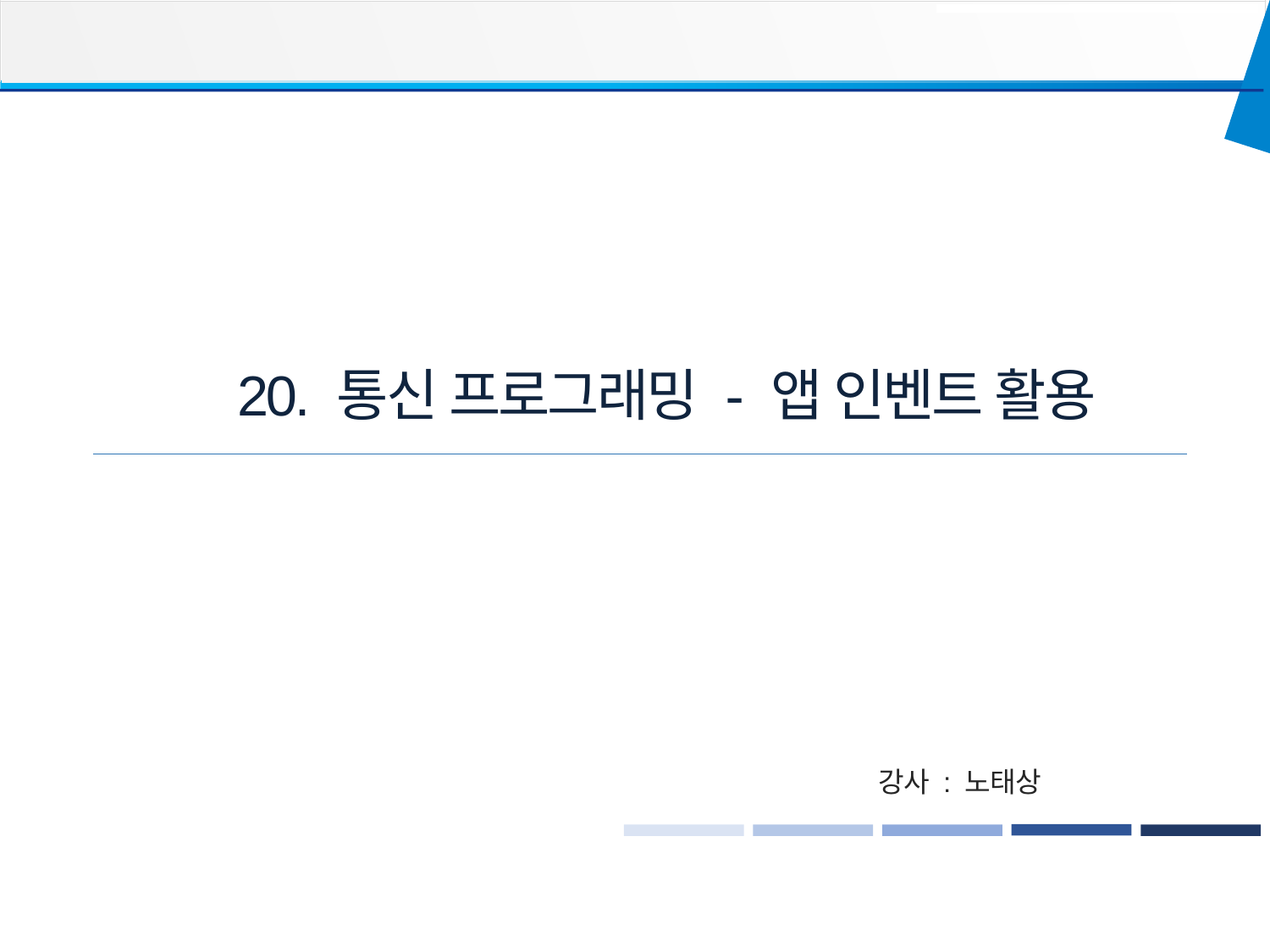

20. 통신 프로그래밍 - 앱 인벤트 활용

강사 : 노태상